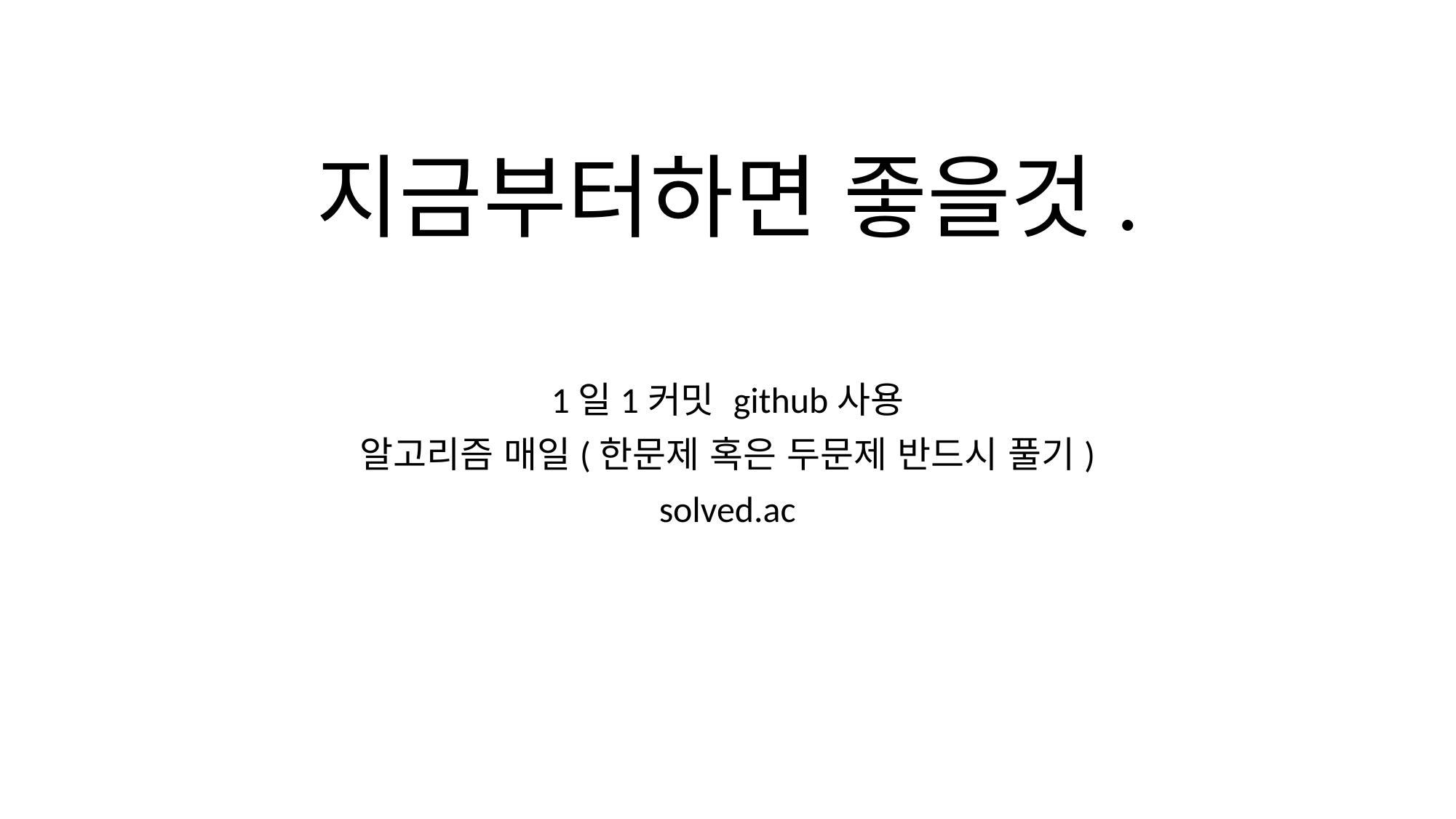

# 지금부터하면 좋을것.

1일1커밋 github사용
알고리즘 매일(한문제 혹은 두문제 반드시 풀기)
solved.ac